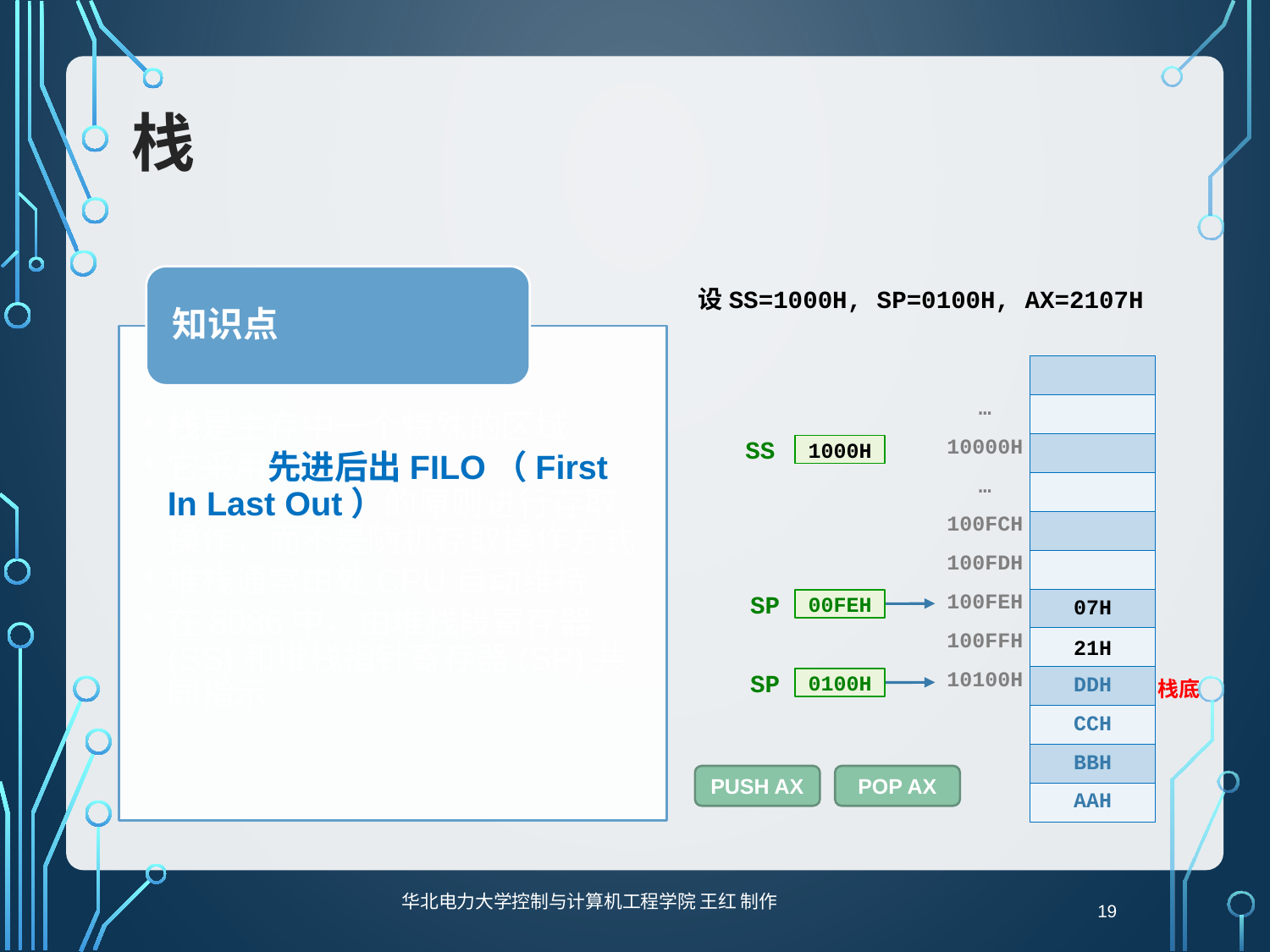

# 栈
栈是主存中一个特殊的区域
它采用先进后出FILO（First In Last Out）的原则进行存取操作，而不是随机存取操作方式
堆栈通常由处CPU自动维持
在8086中，由堆栈段寄存器(SS)和堆栈指针寄存器(SP)共同指示
知识点
设SS=1000H, SP=0100H, AX=2107H
|  |  |
| --- | --- |
| … |  |
| 10000H |  |
| … |  |
| 100FCH |  |
| 100FDH |  |
| 100FEH |  |
| 100FFH |  |
| 10100H | DDH |
|  | CCH |
|  | BBH |
|  | AAH |
SS
1000H
SP
00FEH
07H
21H
SP
0100H
栈底
PUSH AX
POP AX
华北电力大学控制与计算机工程学院 王红 制作
19